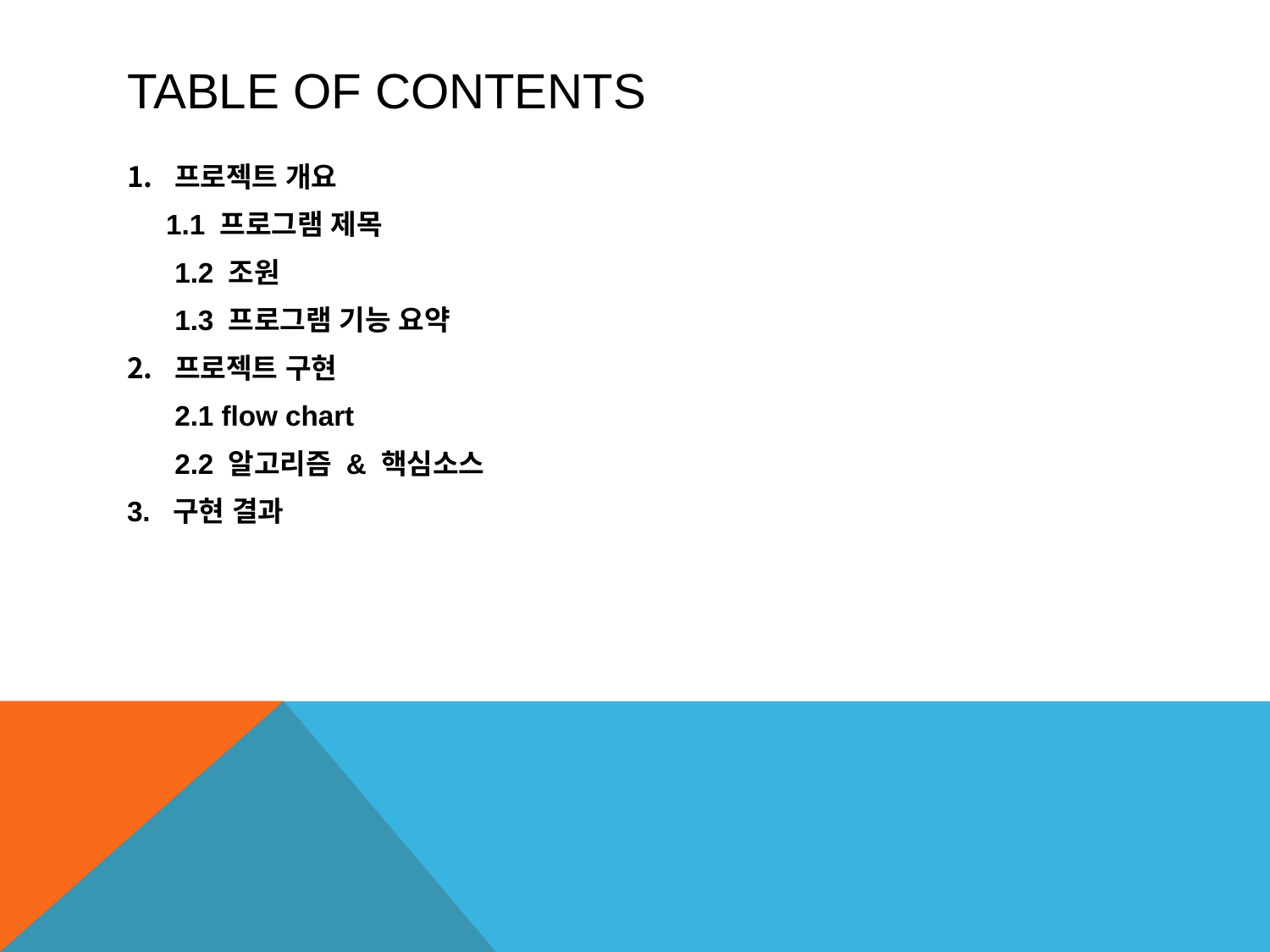

# Table of contents
프로젝트 개요
     1.1 프로그램 제목
	1.2 조원
	1.3 프로그램 기능 요약
프로젝트 구현
	2.1 flow chart
	2.2 알고리즘 & 핵심소스
3.  구현 결과